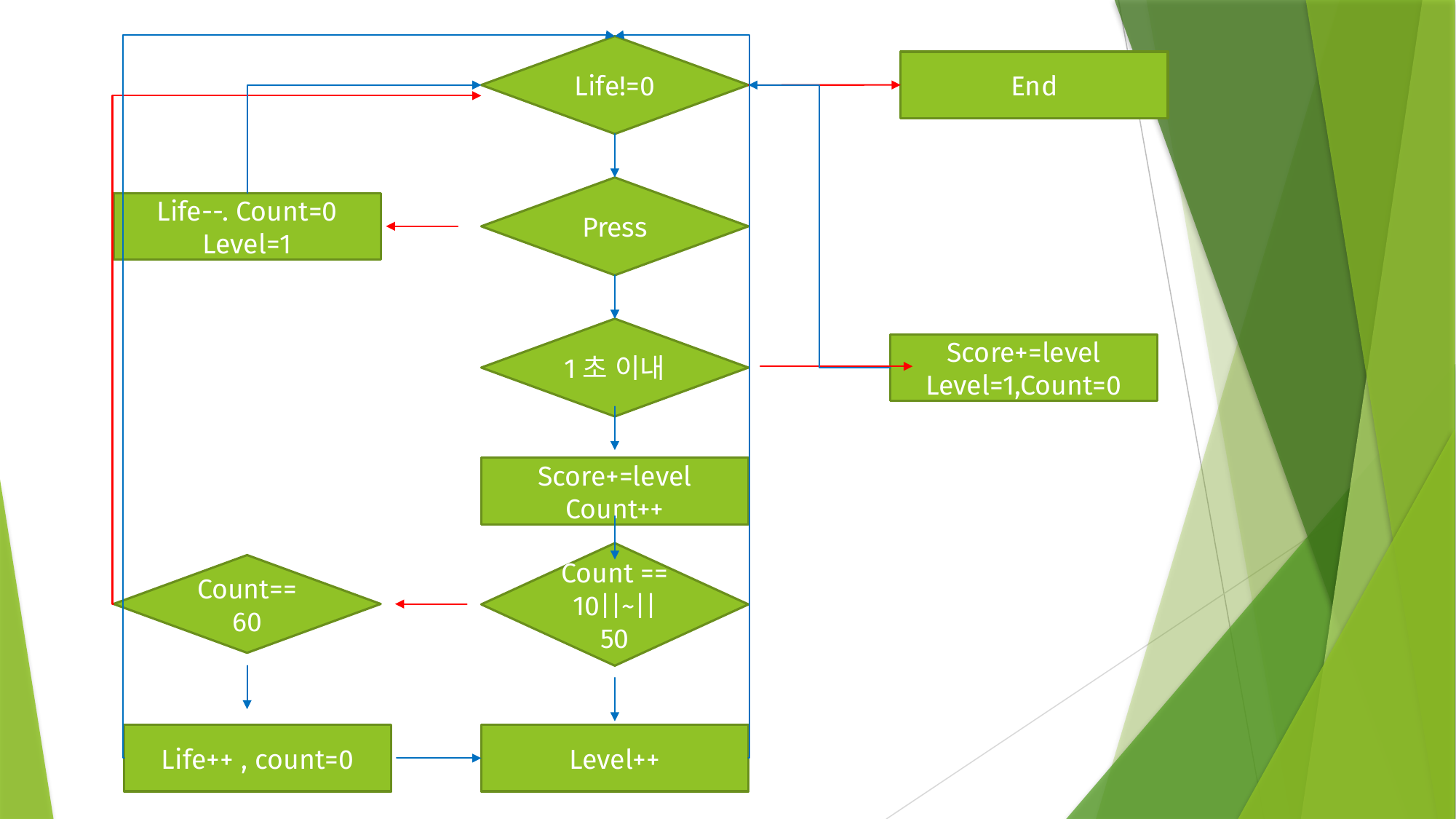

Life!=0
End
Press
Life--. Count=0
Level=1
1초 이내
Score+=level
Level=1,Count=0
Score+=level
Count++
Count == 10||~||50
Count==60
Life++ , count=0
Level++